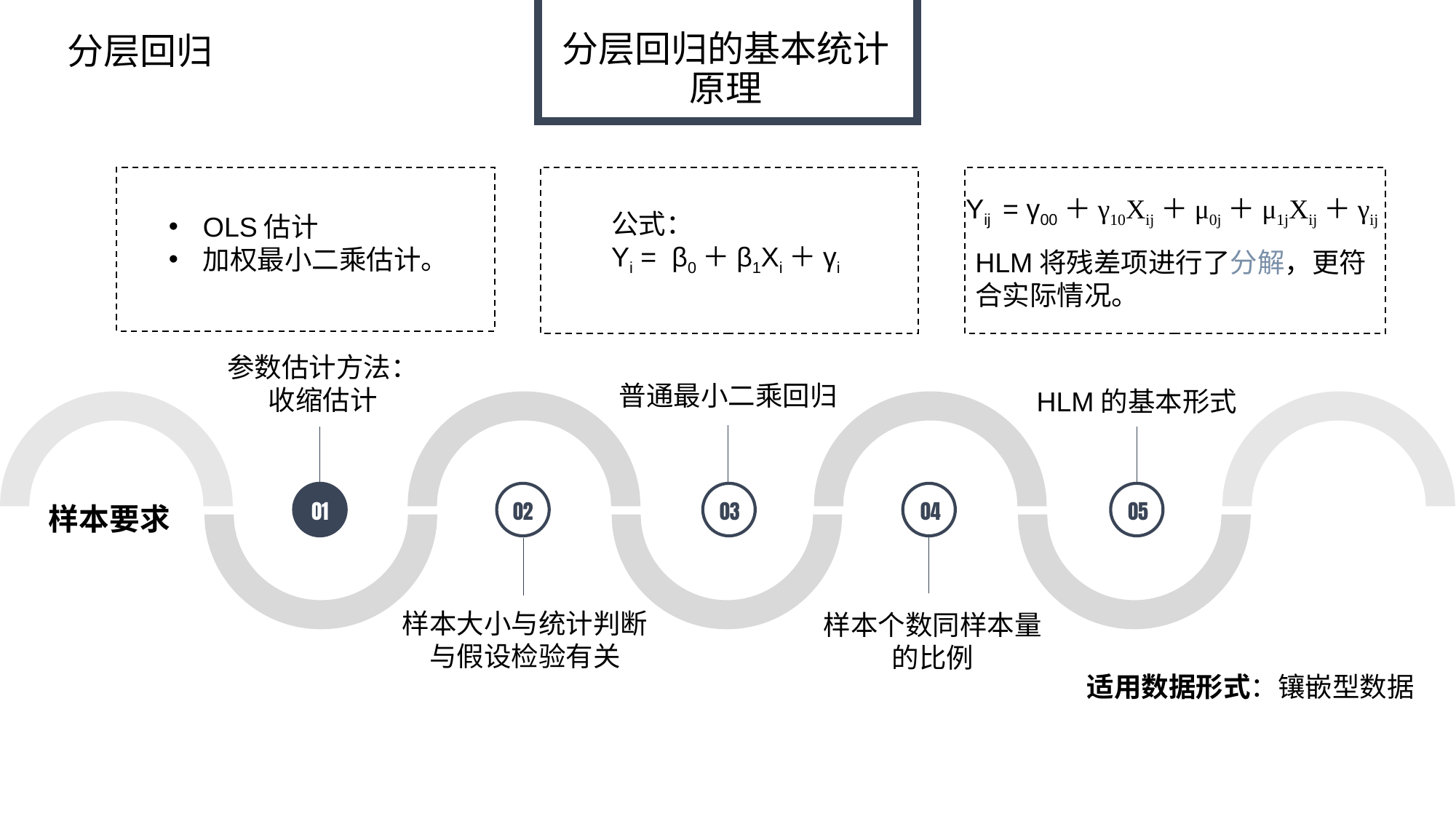

分层回归
分层回归的基本统计原理

 Yij  = γ00＋γ10Xij＋μ0j＋μ1jXij＋γij
公式：
Yi =  β0＋β1Xi＋γi
OLS估计
加权最小二乘估计。
HLM将残差项进行了分解，更符合实际情况。
参数估计方法：
收缩估计
普通最小二乘回归
HLM的基本形式

01
02
03
04
05

样本大小与统计判断
与假设检验有关
样本个数同样本量
的比例
样本要求
适用数据形式：镶嵌型数据